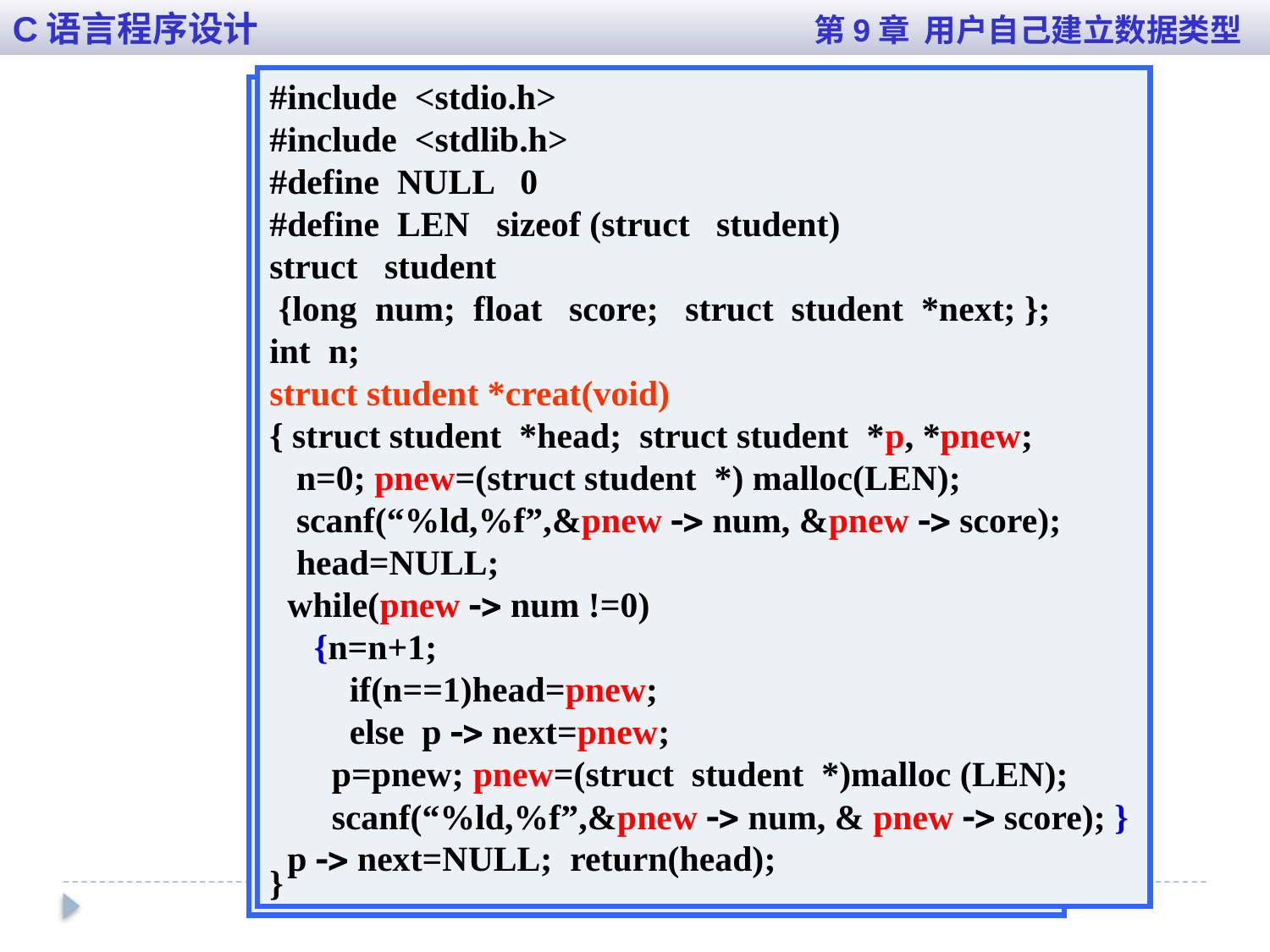

C语言程序设计                                                                     第9章  用户自己建立数据类型
#include  <stdio.h>
#include  <stdlib.h>
#define  NULL   0
#define  LEN   sizeof (struct   student)
struct   student
 {long  num;  float   score;   struct  student  *next; };
int  n;
struct student *creat(void)
{ struct student  *head;  struct student  *p1, *p2;
   n=0; p1=p2=(struct student  *) malloc(LEN);
   scanf(“%ld,%f”,&p1 −> num, &p1 −> score);
   head=NULL;
  while(p1 −> num !=0)
     {n=n+1;
         if(n==1)head=p1;
         else  p2 −> next=p1;
       p2=p1; p1=(struct  student  *)malloc (LEN);
       scanf(“%ld,%f”,&p1 −> num, & p1 −> score); }
  p2 −> next=NULL;  return(head);
}
#include  <stdio.h>
#include  <stdlib.h>
#define  NULL   0
#define  LEN   sizeof (struct   student)
struct   student
 {long  num;  float   score;   struct  student  *next; };
int  n;
struct student *creat(void)
{ struct student  *head;  struct student  *p, *pnew;
   n=0; pnew=(struct student  *) malloc(LEN);
   scanf(“%ld,%f”,&pnew −> num, &pnew −> score);
   head=NULL;
  while(pnew −> num !=0)
     {n=n+1;
         if(n==1)head=pnew;
         else  p −> next=pnew;
       p=pnew; pnew=(struct  student  *)malloc (LEN);
       scanf(“%ld,%f”,&pnew −> num, & pnew −> score); }
  p −> next=NULL;  return(head);
}